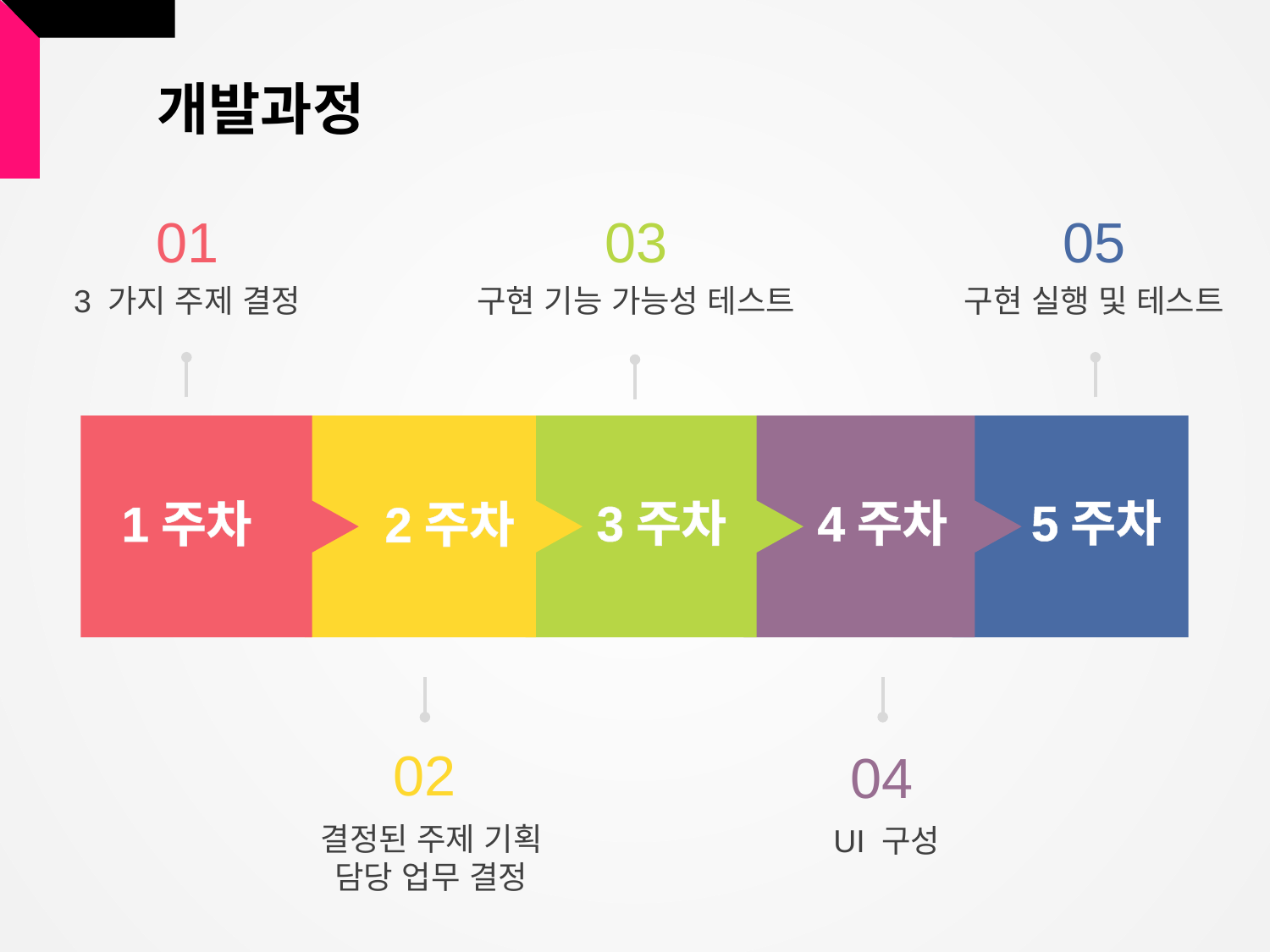

개발과정
01
3 가지 주제 결정
03
구현 기능 가능성 테스트
05
구현 실행 및 테스트

5주차
3주차
4주차
1주차
2주차
02
결정된 주제 기획
담당 업무 결정
04
UI 구성